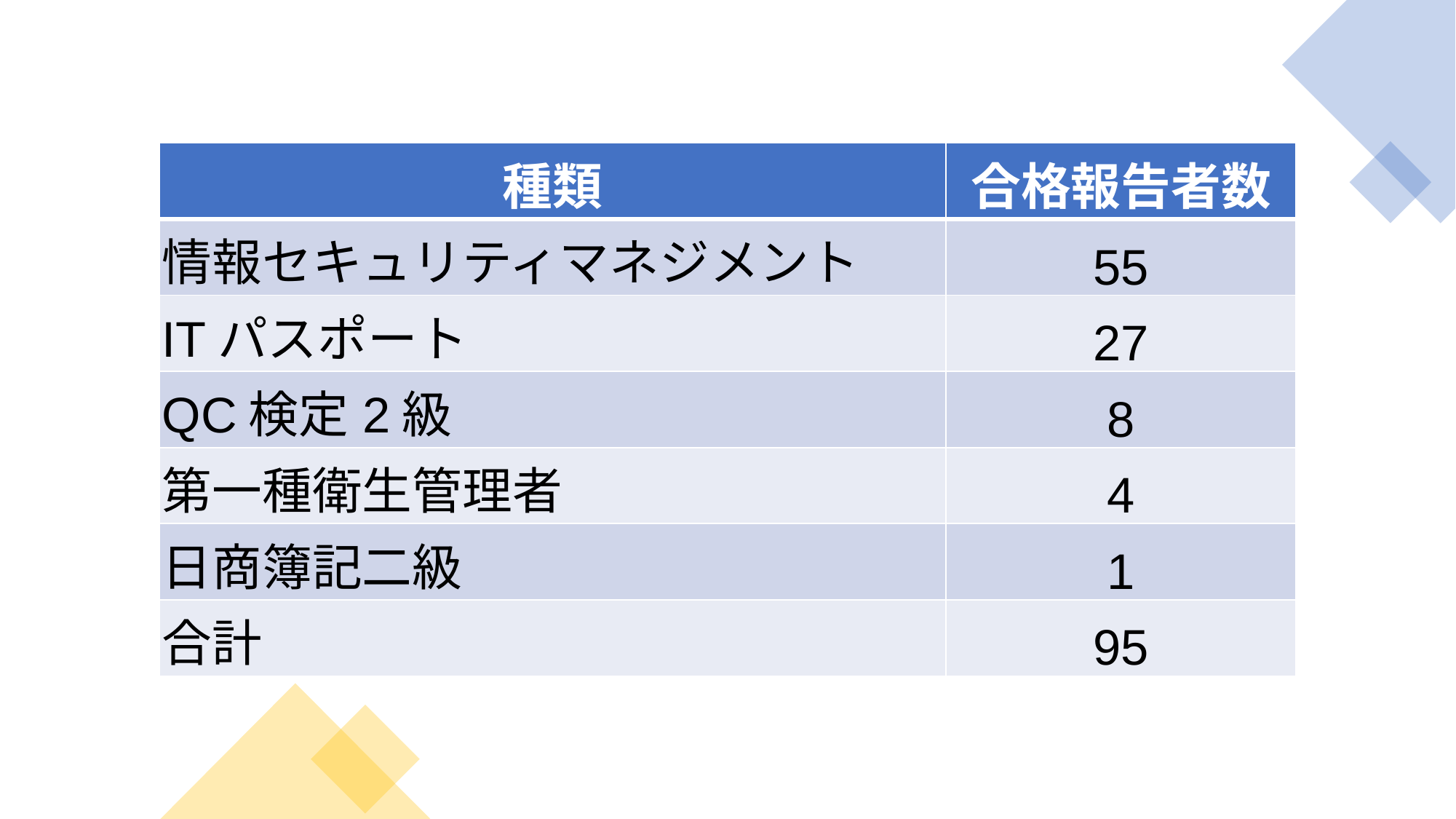

| 種類 | 合格報告者数 |
| --- | --- |
| 情報セキュリティマネジメント | 55 |
| ITパスポート | 27 |
| QC検定2級 | 8 |
| 第一種衛生管理者 | 4 |
| 日商簿記二級 | 1 |
| 合計 | 95 |